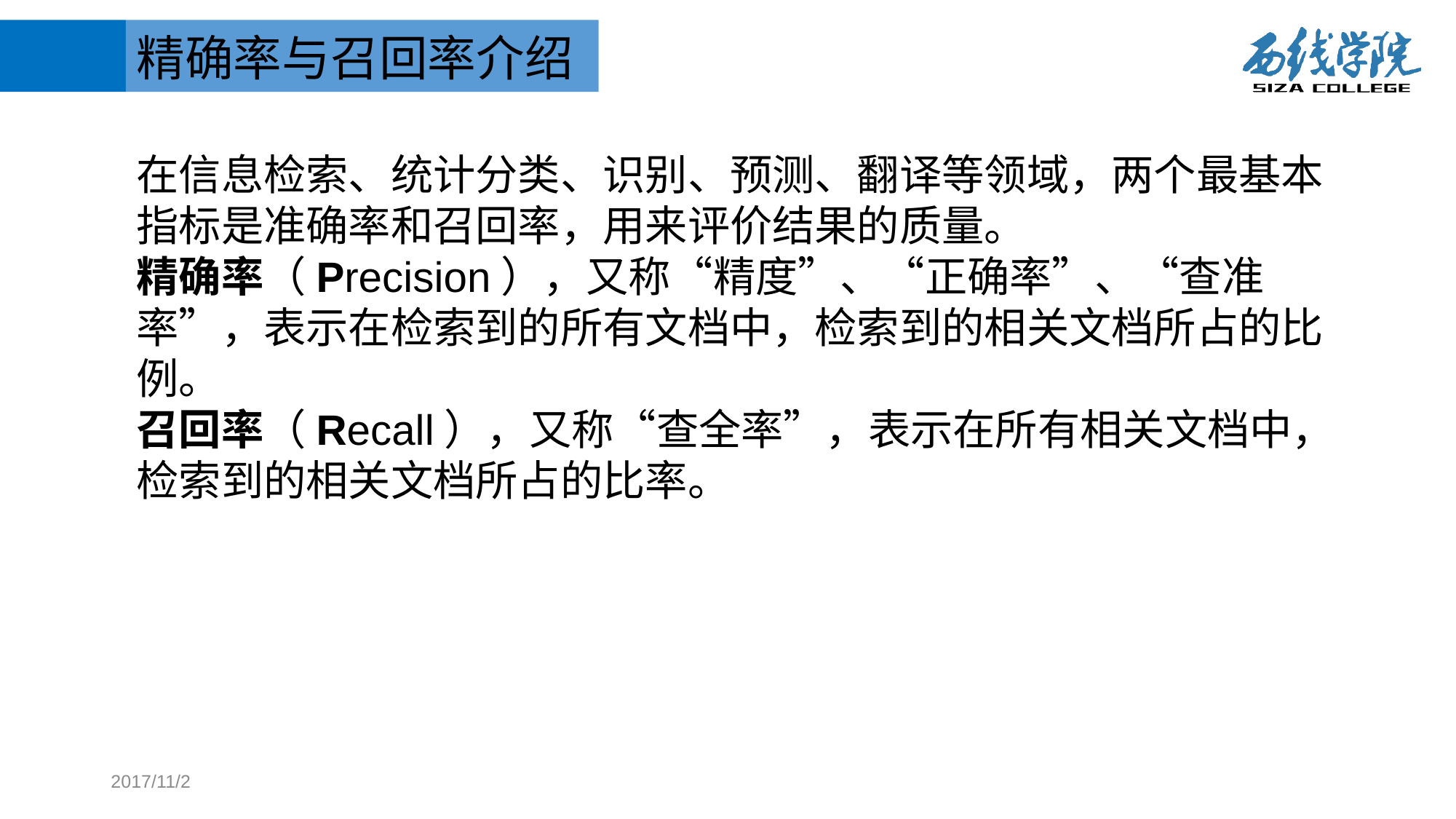

精确率与召回率介绍
在信息检索、统计分类、识别、预测、翻译等领域，两个最基本指标是准确率和召回率，用来评价结果的质量。
精确率（Precision），又称“精度”、“正确率”、“查准率”，表示在检索到的所有文档中，检索到的相关文档所占的比例。
召回率（Recall），又称“查全率”，表示在所有相关文档中，检索到的相关文档所占的比率。
2017/11/2